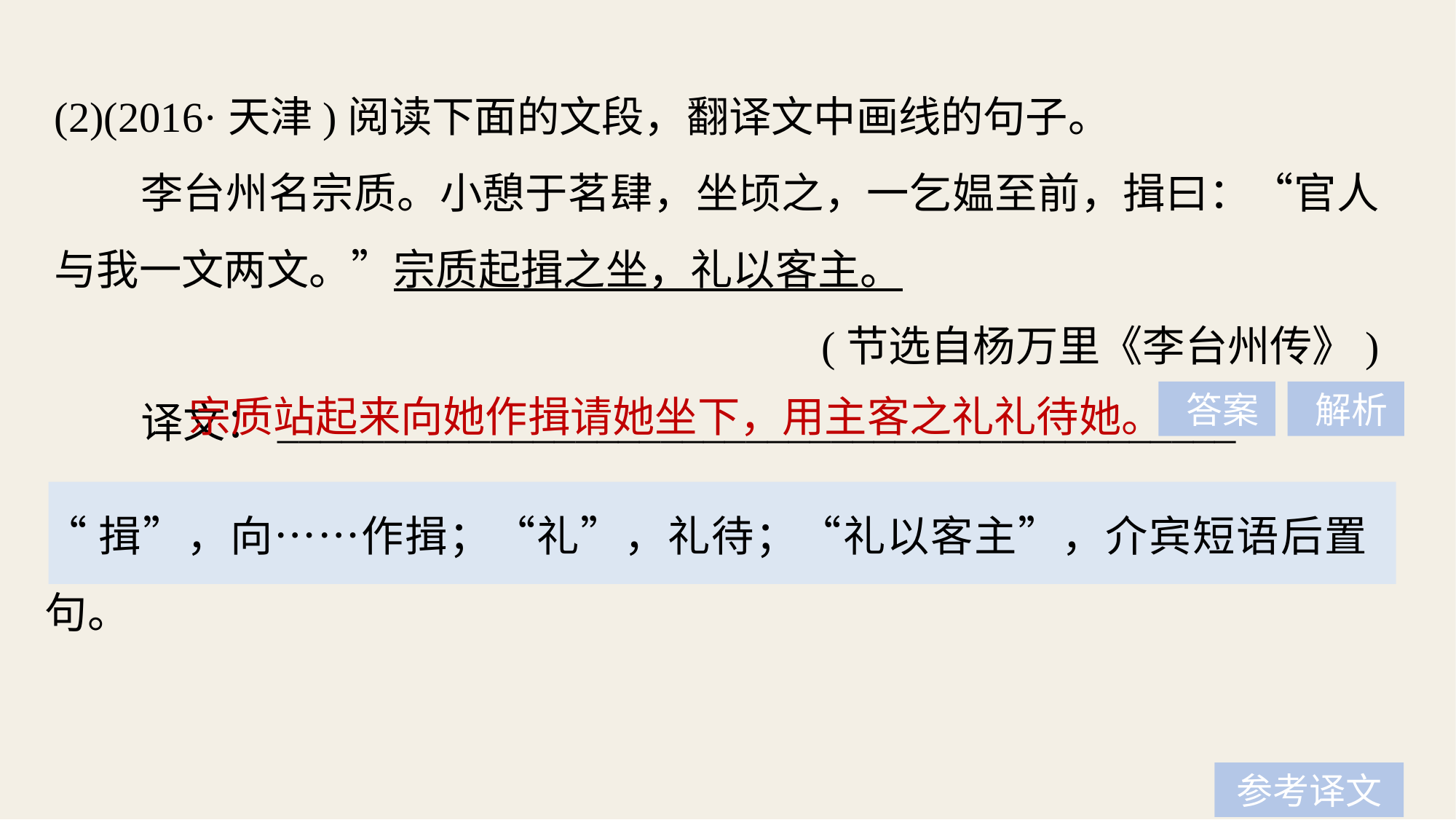

(2)(2016·天津)阅读下面的文段，翻译文中画线的句子。
李台州名宗质。小憩于茗肆，坐顷之，一乞媪至前，揖曰：“官人与我一文两文。”宗质起揖之坐，礼以客主。
(节选自杨万里《李台州传》)
译文：_____________________________________________
            宗质站起来向她作揖请她坐下，用主客之礼礼待她。
 答案
 解析
“揖”，向……作揖；“礼”，礼待；“礼以客主”，介宾短语后置句。

参考译文